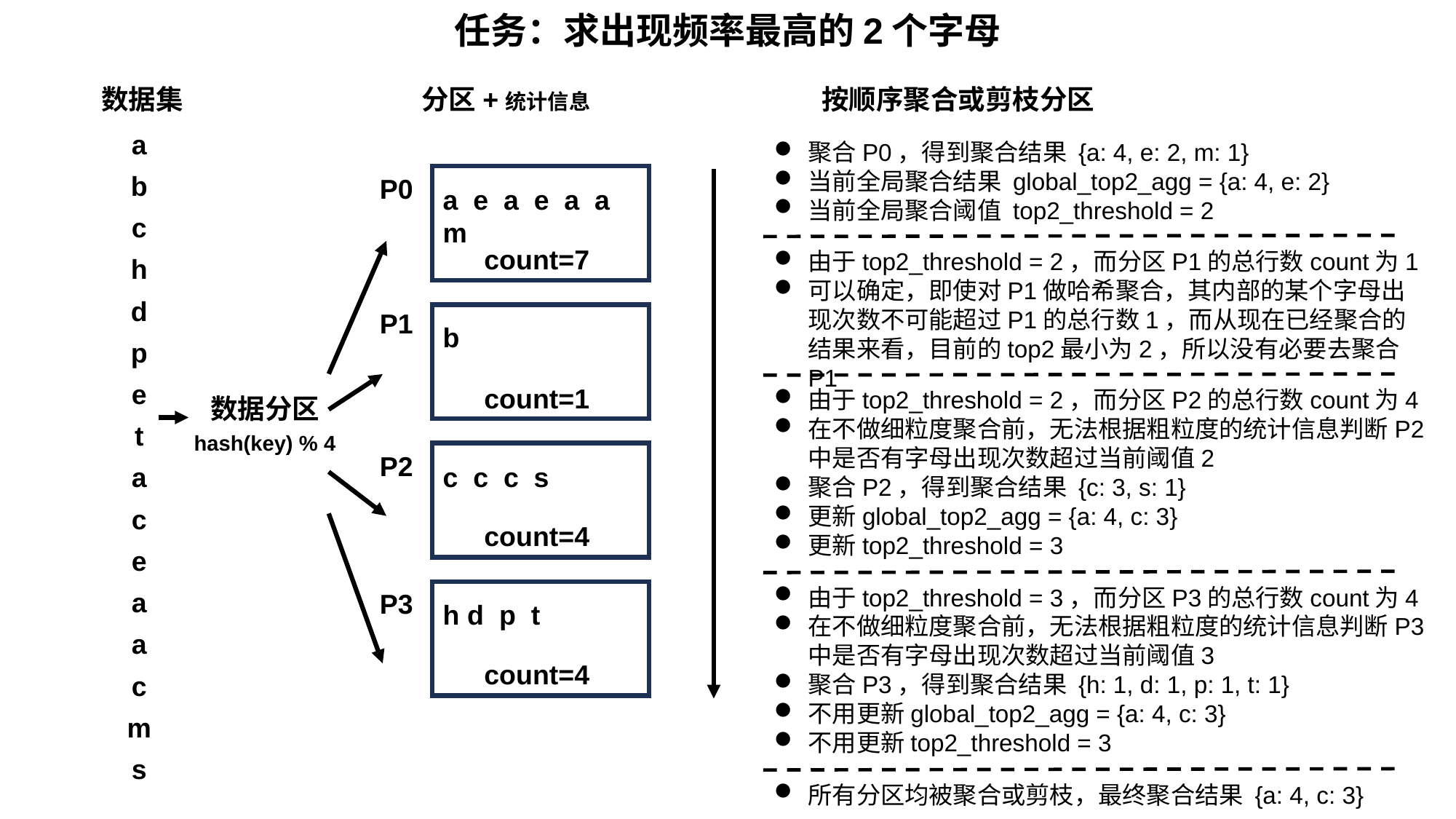

任务：求出现频率最高的2个字母
数据集
分区+统计信息
按顺序聚合或剪枝分区
a
聚合P0，得到聚合结果 {a: 4, e: 2, m: 1}
当前全局聚合结果 global_top2_agg = {a: 4, e: 2}
当前全局聚合阈值 top2_threshold = 2
b

P0
a  e  a  e  a  a m
c
count=7
由于top2_threshold = 2，而分区P1的总行数count为1
可以确定，即使对P1做哈希聚合，其内部的某个字母出现次数不可能超过P1的总行数1，而从现在已经聚合的结果来看，目前的top2最小为2，所以没有必要去聚合P1
h
d
P1

b
p
e
count=1
由于top2_threshold = 2，而分区P2的总行数count为4
在不做细粒度聚合前，无法根据粗粒度的统计信息判断P2中是否有字母出现次数超过当前阈值2
聚合P2，得到聚合结果 {c: 3, s: 1}
更新global_top2_agg = {a: 4, c: 3}
更新top2_threshold = 3
数据分区
t
hash(key) % 4

P2
c  c  c  s
a
c
count=4
e
由于top2_threshold = 3，而分区P3的总行数count为4
在不做细粒度聚合前，无法根据粗粒度的统计信息判断P3中是否有字母出现次数超过当前阈值3
聚合P3，得到聚合结果 {h: 1, d: 1, p: 1, t: 1}
不用更新global_top2_agg = {a: 4, c: 3}
不用更新top2_threshold = 3
a
P3

h d  p  t
a
count=4
c
m
s
所有分区均被聚合或剪枝，最终聚合结果 {a: 4, c: 3}